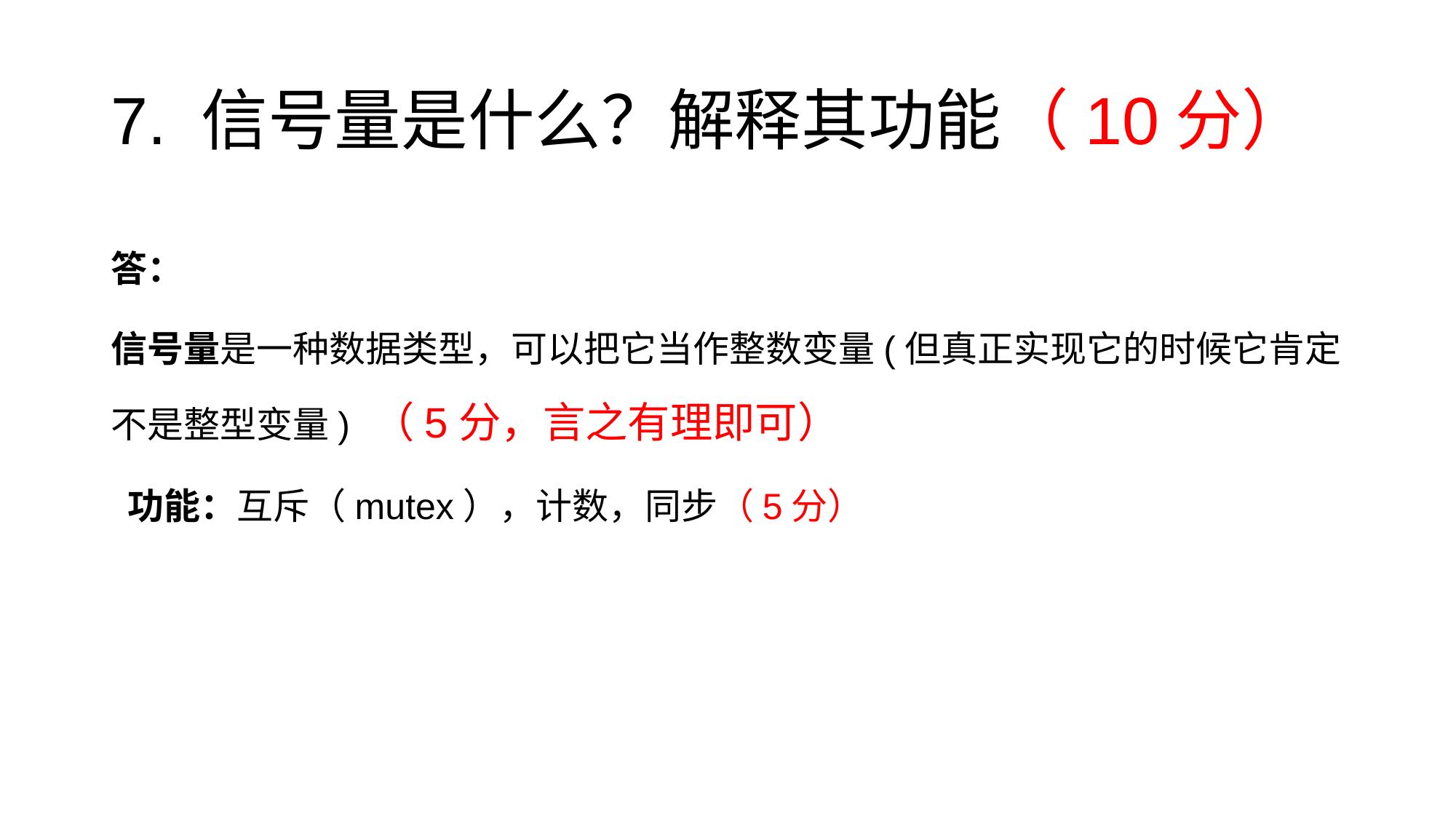

# 7. 信号量是什么？解释其功能（10分）
答：
信号量是一种数据类型，可以把它当作整数变量(但真正实现它的时候它肯定不是整型变量) （5分，言之有理即可）
 功能：互斥（mutex），计数，同步（5分）